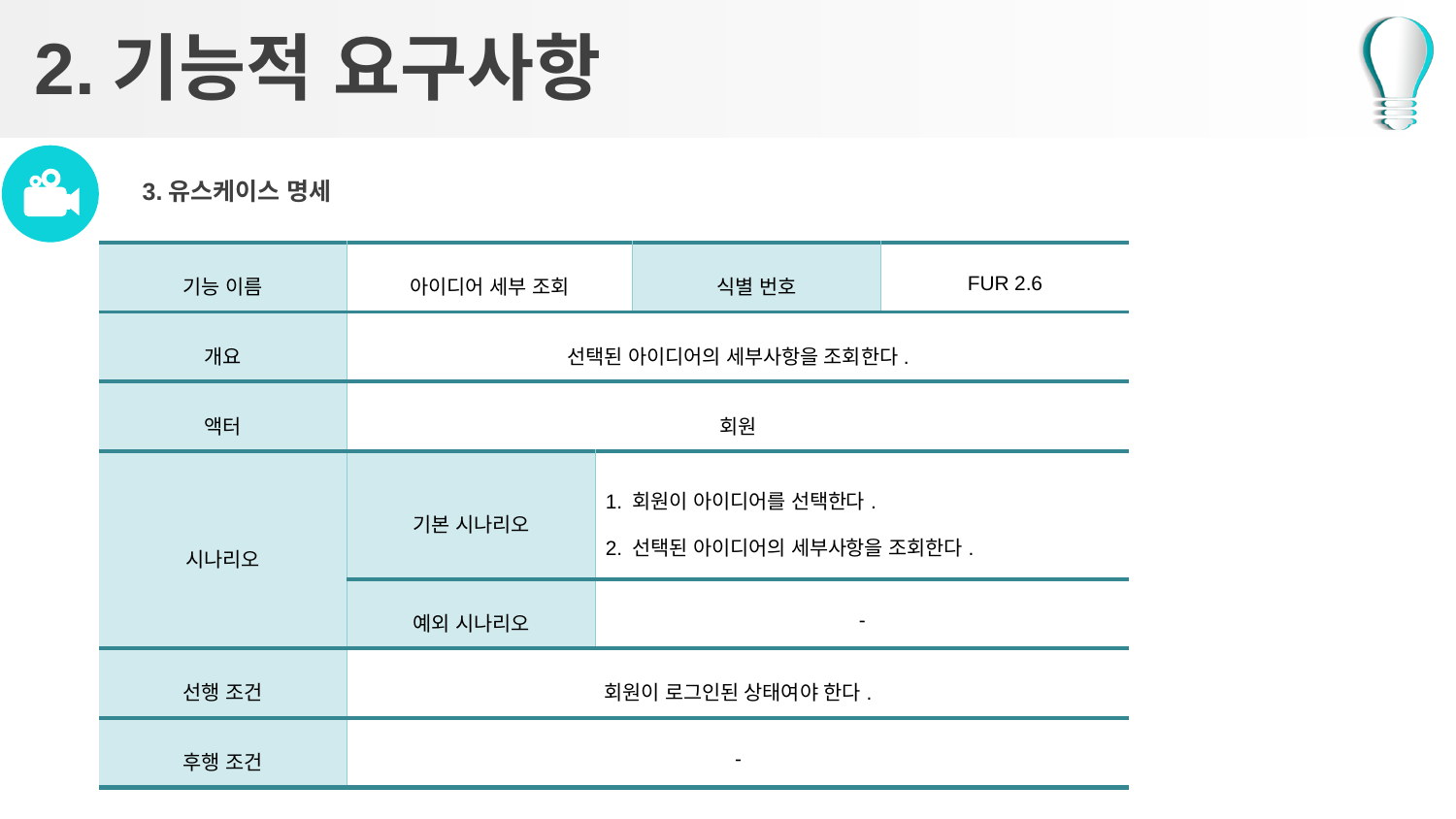

# 2.기능적 요구사항

3.유스케이스 명세
| 기능 이름 | 아이디어 세부 조회 |  | 식별 번호 | FUR 2.6 |
| --- | --- | --- | --- | --- |
| 개요 | 선택된 아이디어의 세부사항을 조회한다. |  |  |  |
| 액터 | 회원 |  |  |  |
| 시나리오 | 기본 시나리오 | 1. 회원이 아이디어를 선택한다. 2. 선택된 아이디어의 세부사항을 조회한다. |  |  |
|  | 예외 시나리오 | - |  |  |
| 선행 조건 | 회원이 로그인된 상태여야 한다. |  |  |  |
| 후행 조건 | - |  |  |  |